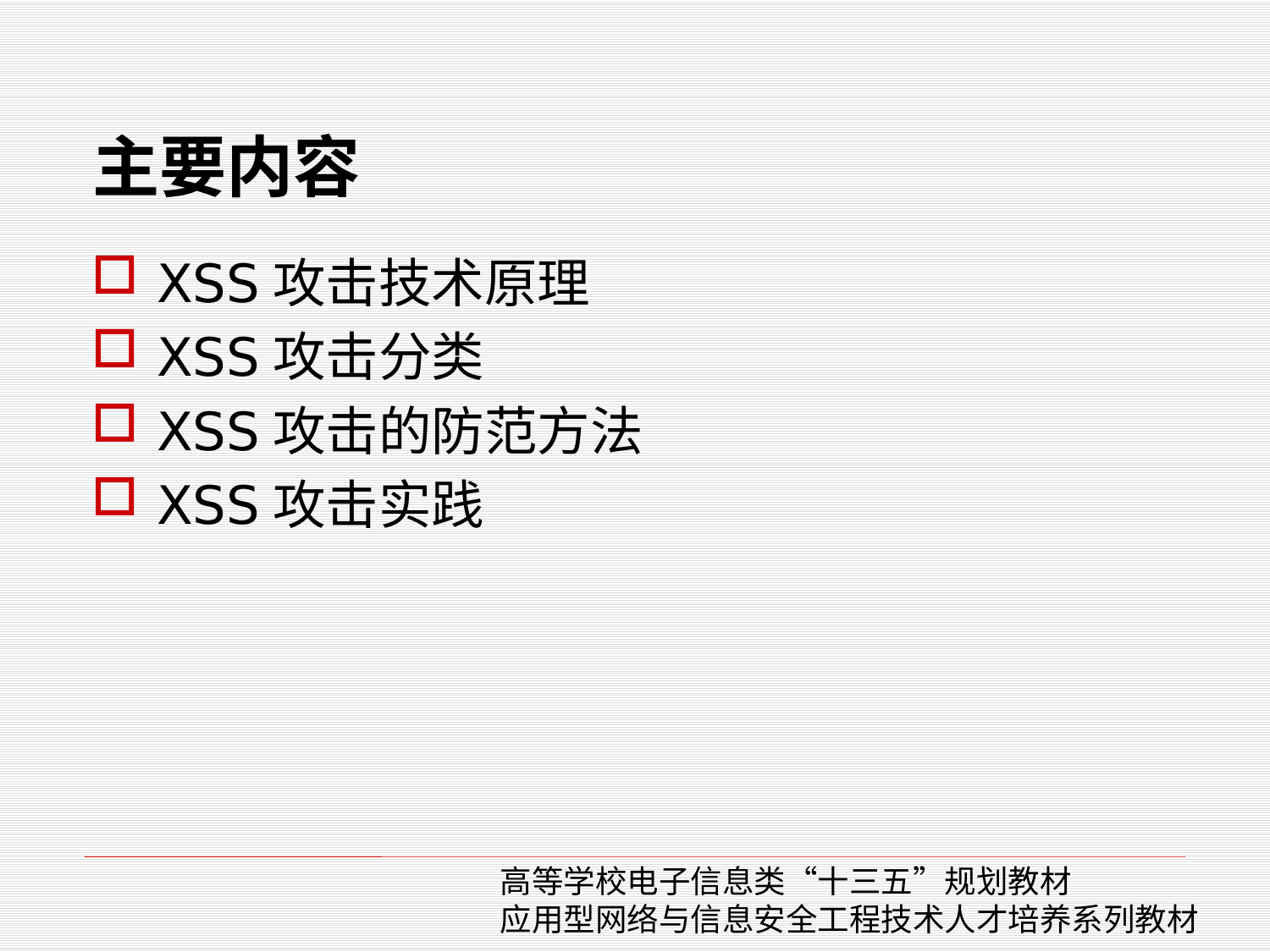

# 主要内容
XSS攻击技术原理
XSS攻击分类
XSS攻击的防范方法
XSS攻击实践

高等学校电子信息类“十三五”规划教材
应用型网络与信息安全工程技术人才培养系列教材